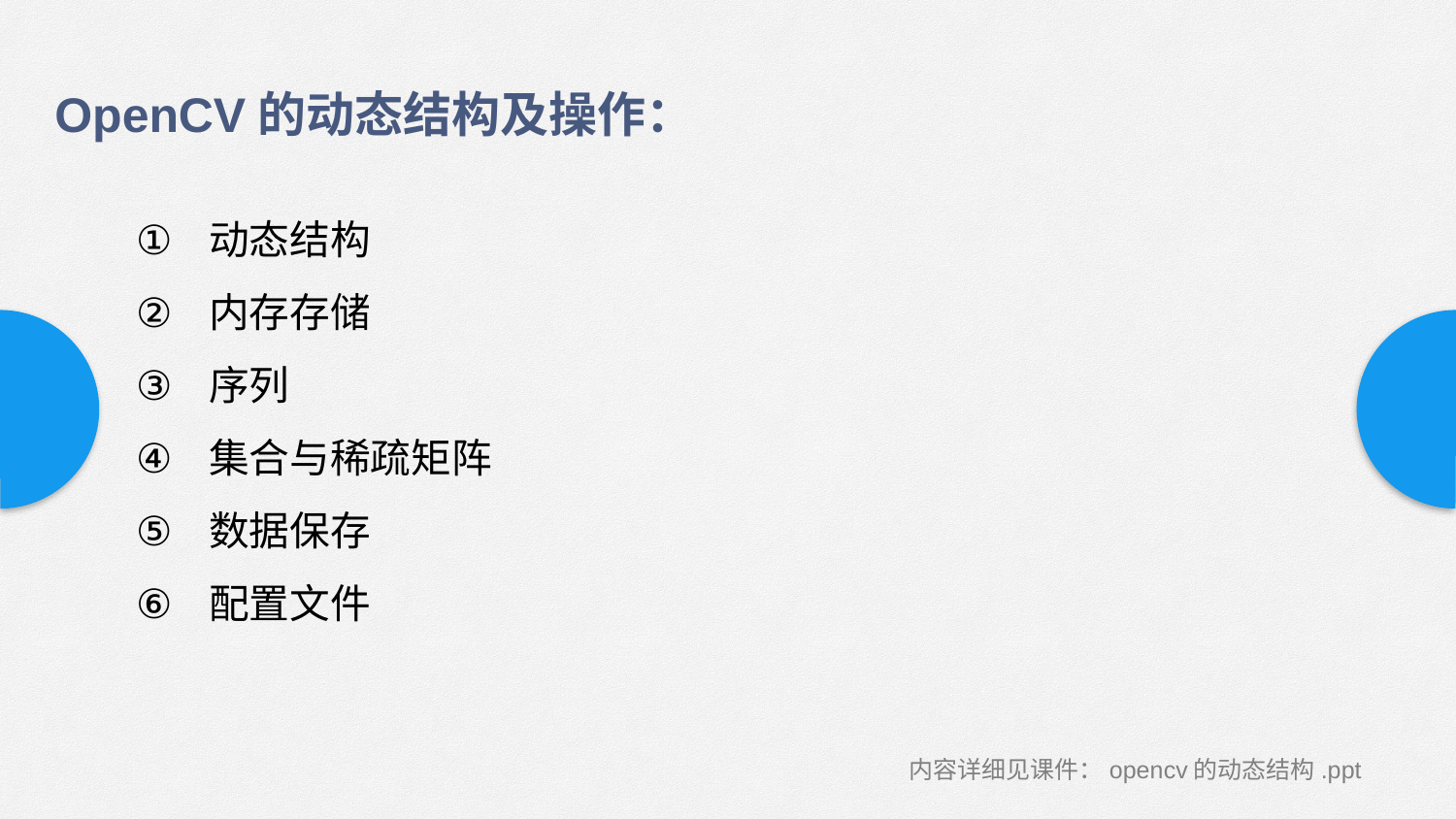

OpenCV的动态结构及操作：
动态结构
内存存储
序列
集合与稀疏矩阵
数据保存
配置文件
内容详细见课件：opencv的动态结构.ppt